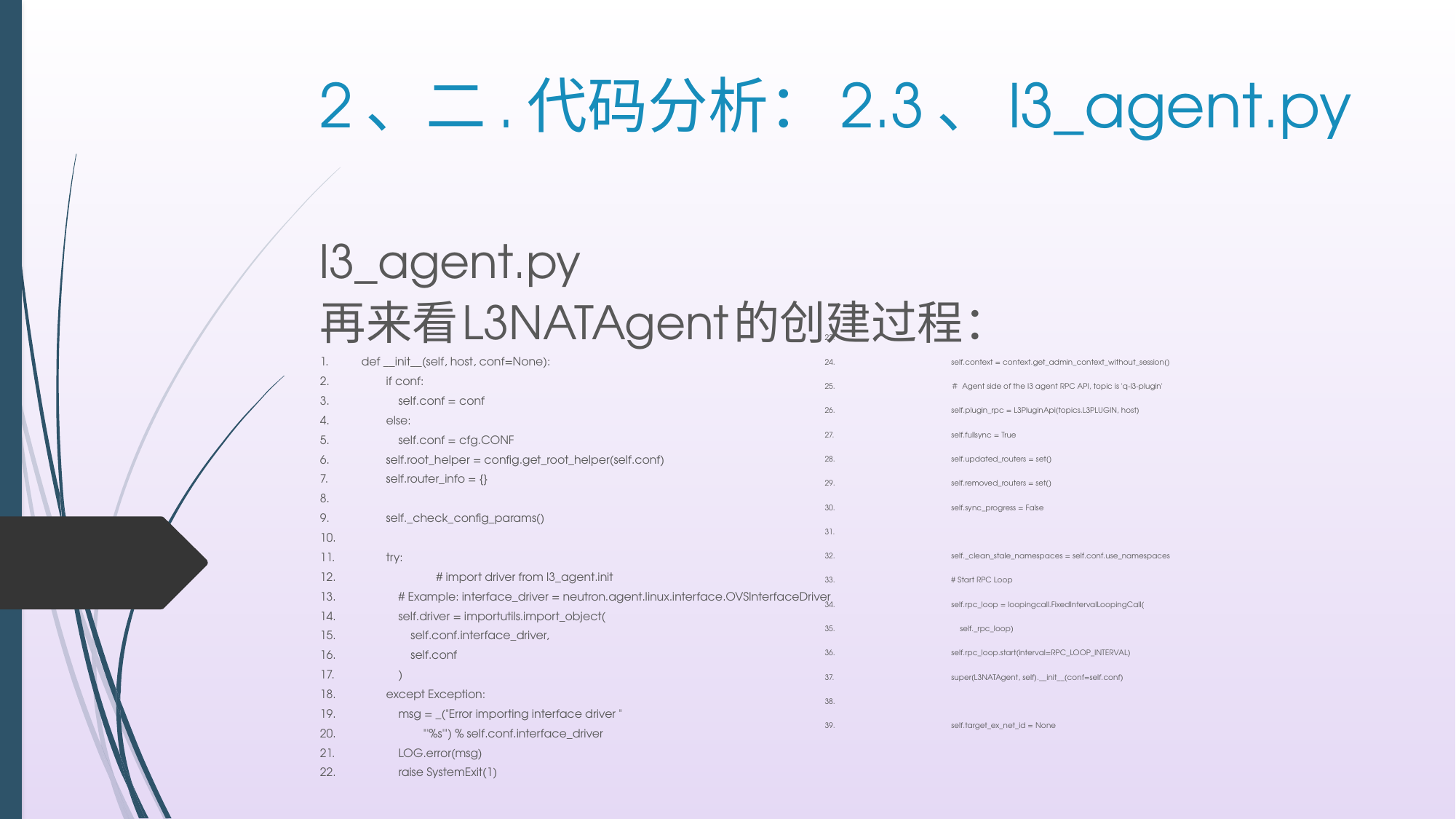

# 2、二.代码分析：2.3、l3_agent.py
l3_agent.py
再来看L3NATAgent的创建过程：
1.	def __init__(self, host, conf=None):
2.	        if conf:
3.	            self.conf = conf
4.	        else:
5.	            self.conf = cfg.CONF
6.	        self.root_helper = config.get_root_helper(self.conf)
7.	        self.router_info = {}
8.
9.	        self._check_config_params()
10.
11.	        try:
12.	　　　　　　  # import driver from l3_agent.init
13.	            # Example: interface_driver = neutron.agent.linux.interface.OVSInterfaceDriver
14.	            self.driver = importutils.import_object(
15.	                self.conf.interface_driver,
16.	                self.conf
17.	            )
18.	        except Exception:
19.	            msg = _("Error importing interface driver "
20.	                    "'%s'") % self.conf.interface_driver
21.	            LOG.error(msg)
22.	            raise SystemExit(1)

23.
24.	        self.context = context.get_admin_context_without_session()
25.	       ＃ Agent side of the l3 agent RPC API, topic is 'q-l3-plugin'
26.	        self.plugin_rpc = L3PluginApi(topics.L3PLUGIN, host)
27.	        self.fullsync = True
28.	        self.updated_routers = set()
29.	        self.removed_routers = set()
30.	        self.sync_progress = False
31.
32.	        self._clean_stale_namespaces = self.conf.use_namespaces
33.	        # Start RPC Loop
34.	        self.rpc_loop = loopingcall.FixedIntervalLoopingCall(
35.	            self._rpc_loop)
36.	        self.rpc_loop.start(interval=RPC_LOOP_INTERVAL)
37.	        super(L3NATAgent, self).__init__(conf=self.conf)
38.
39.	        self.target_ex_net_id = None